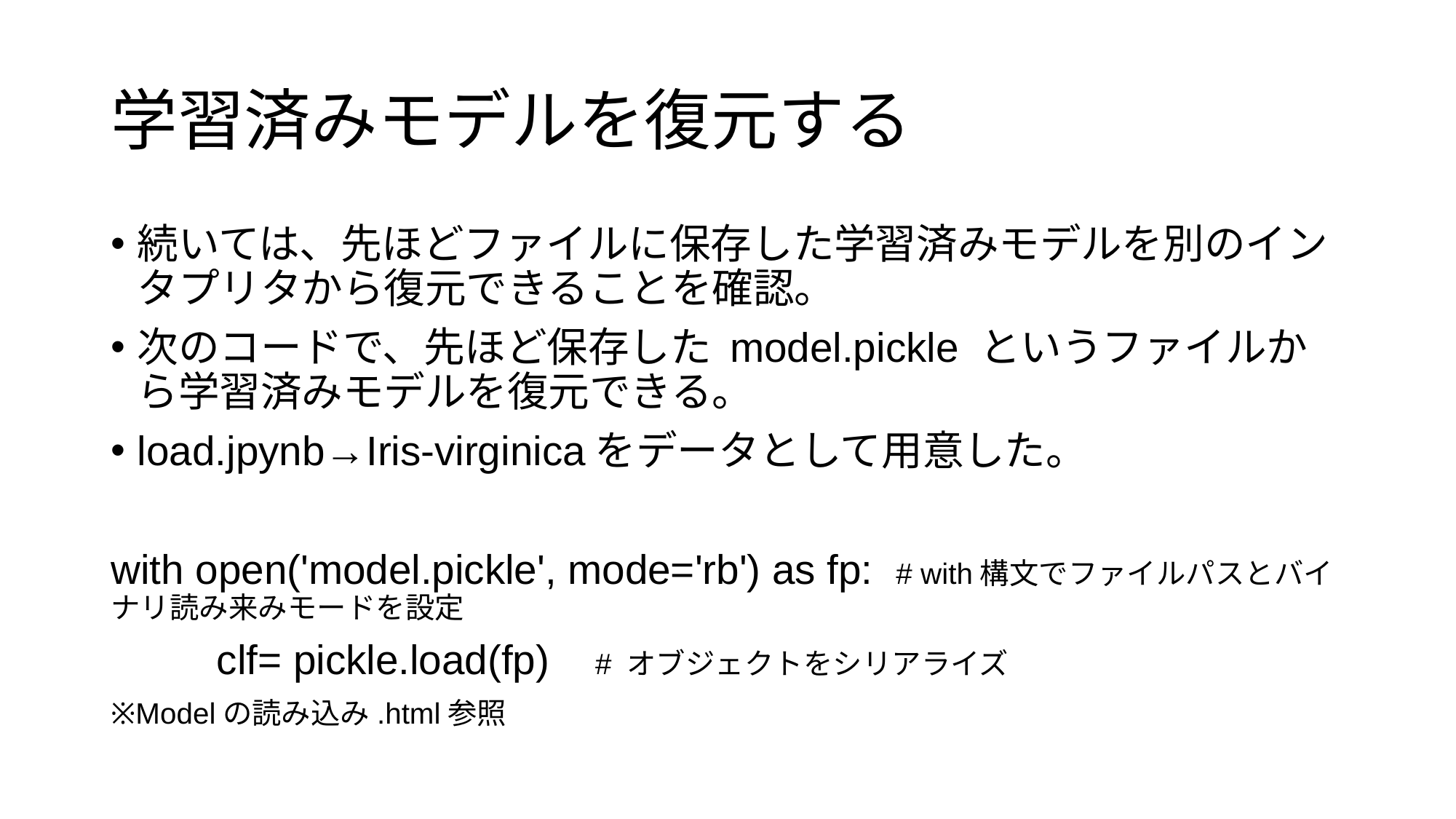

# 学習済みモデルを復元する
続いては、先ほどファイルに保存した学習済みモデルを別のインタプリタから復元できることを確認。
次のコードで、先ほど保存した model.pickle というファイルから学習済みモデルを復元できる。
load.jpynb→Iris-virginicaをデータとして用意した。

with open('model.pickle', mode='rb') as fp:  # with構文でファイルパスとバイナリ読み来みモードを設定
	clf= pickle.load(fp)    # オブジェクトをシリアライズ
※Modelの読み込み.html参照